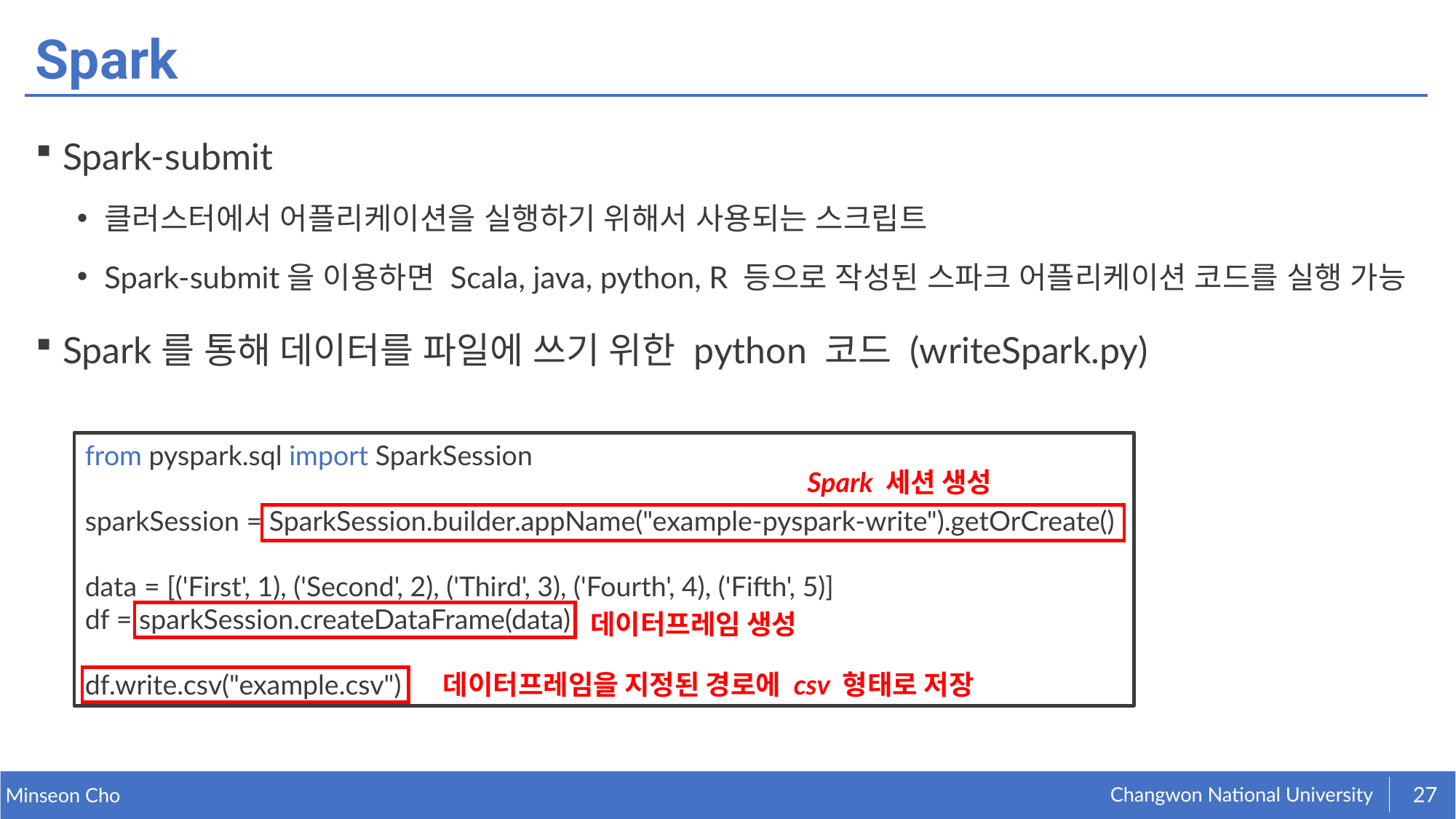

# Spark
Spark-submit
클러스터에서 어플리케이션을 실행하기 위해서 사용되는 스크립트
Spark-submit을 이용하면 Scala, java, python, R 등으로 작성된 스파크 어플리케이션 코드를 실행 가능
Spark를 통해 데이터를 파일에 쓰기 위한 python 코드 (writeSpark.py)
from pyspark.sql import SparkSession

sparkSession = SparkSession.builder.appName("example-pyspark-write").getOrCreate()

data = [('First', 1), ('Second', 2), ('Third', 3), ('Fourth', 4), ('Fifth', 5)]
df = sparkSession.createDataFrame(data)

df.write.csv("example.csv")
Spark 세션 생성

데이터프레임 생성

데이터프레임을 지정된 경로에 csv 형태로 저장

27